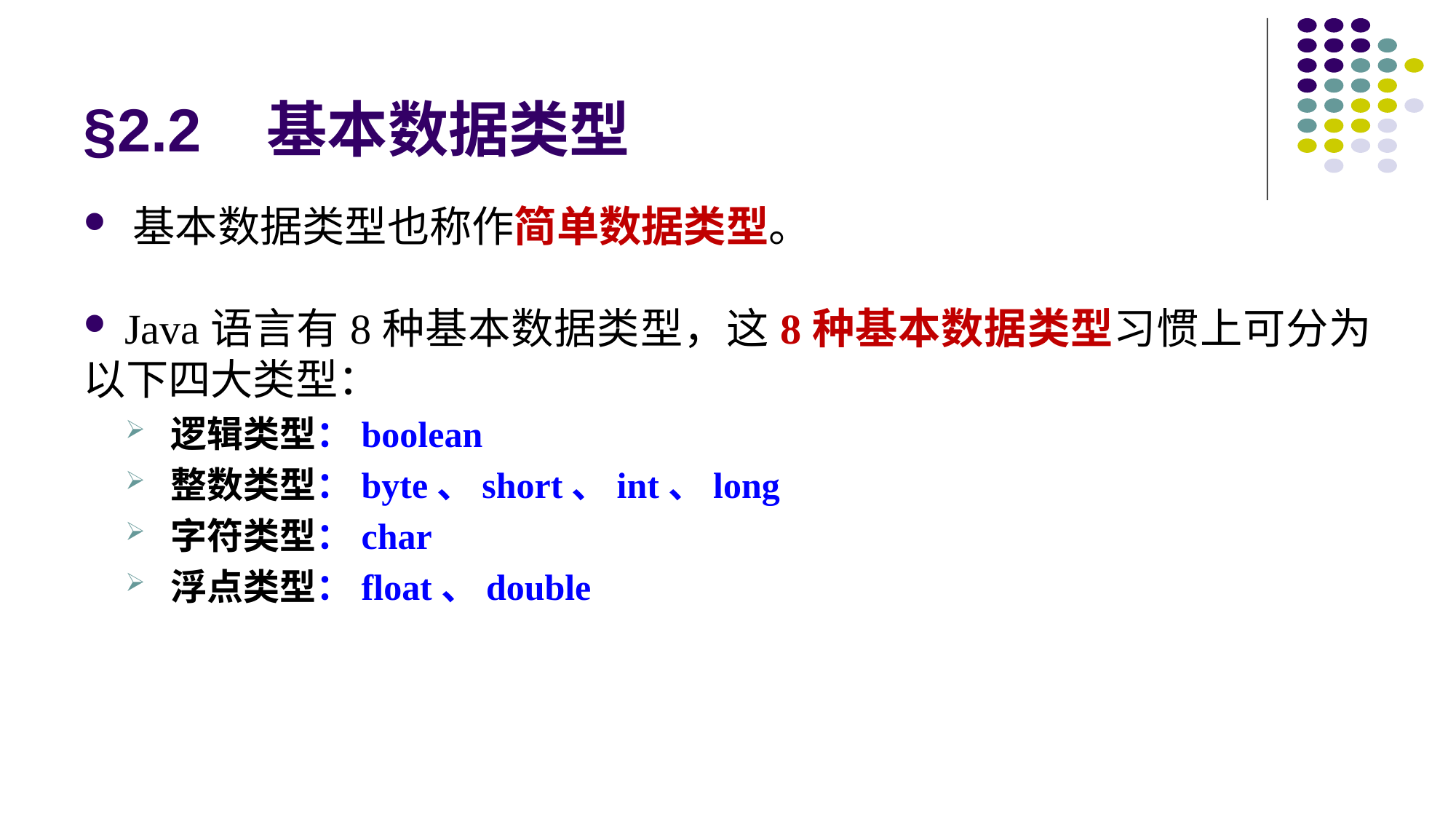

# §2.2   基本数据类型
 基本数据类型也称作简单数据类型。

 Java语言有8种基本数据类型，这8种基本数据类型习惯上可分为以下四大类型：
  逻辑类型：boolean
  整数类型：byte、short、int、long
  字符类型：char
  浮点类型：float、double

16